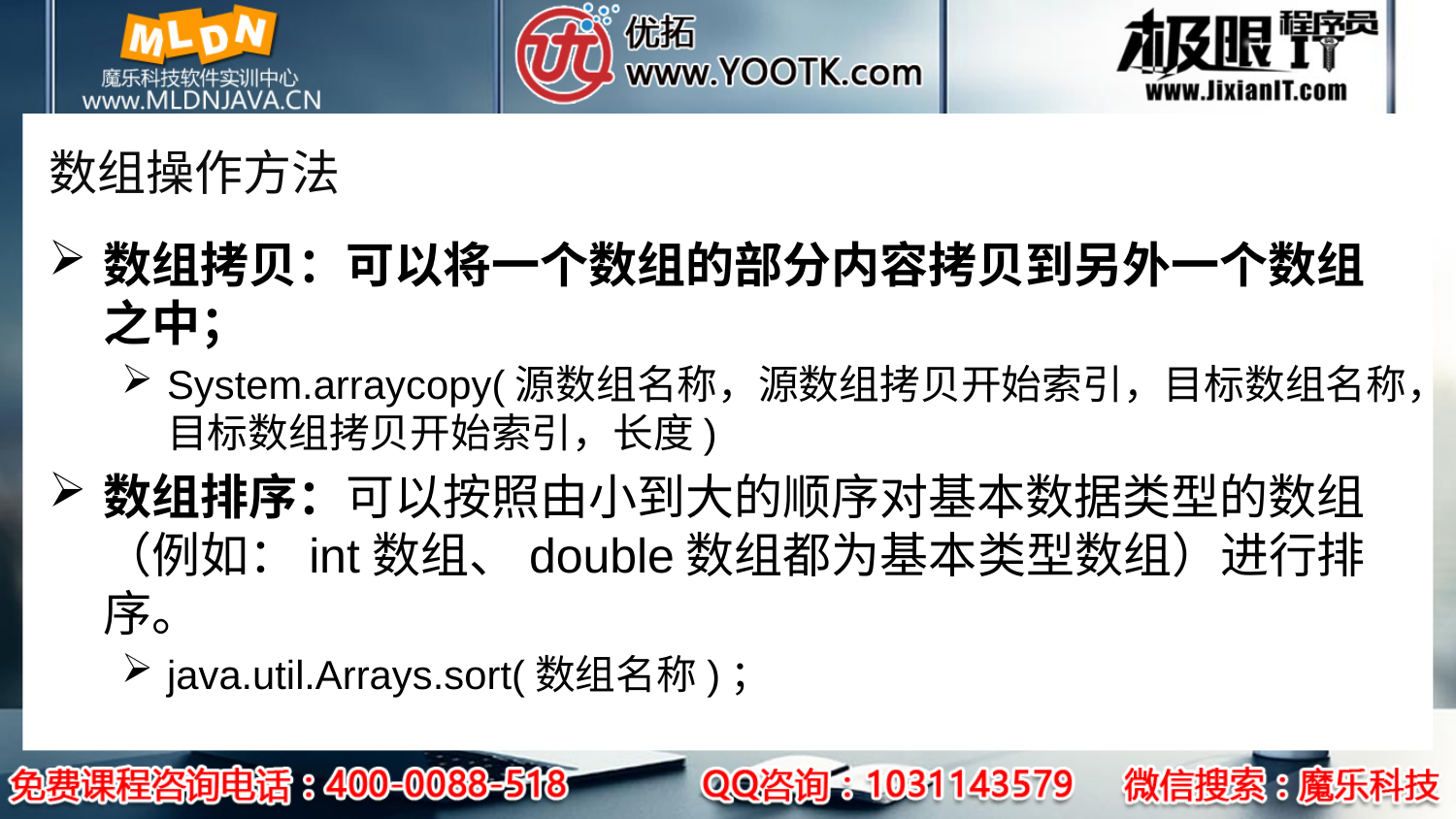

# 数组操作方法
数组拷贝：可以将一个数组的部分内容拷贝到另外一个数组之中；
System.arraycopy(源数组名称，源数组拷贝开始索引，目标数组名称，目标数组拷贝开始索引，长度)
数组排序：可以按照由小到大的顺序对基本数据类型的数组（例如：int数组、double数组都为基本类型数组）进行排序。
java.util.Arrays.sort(数组名称)；